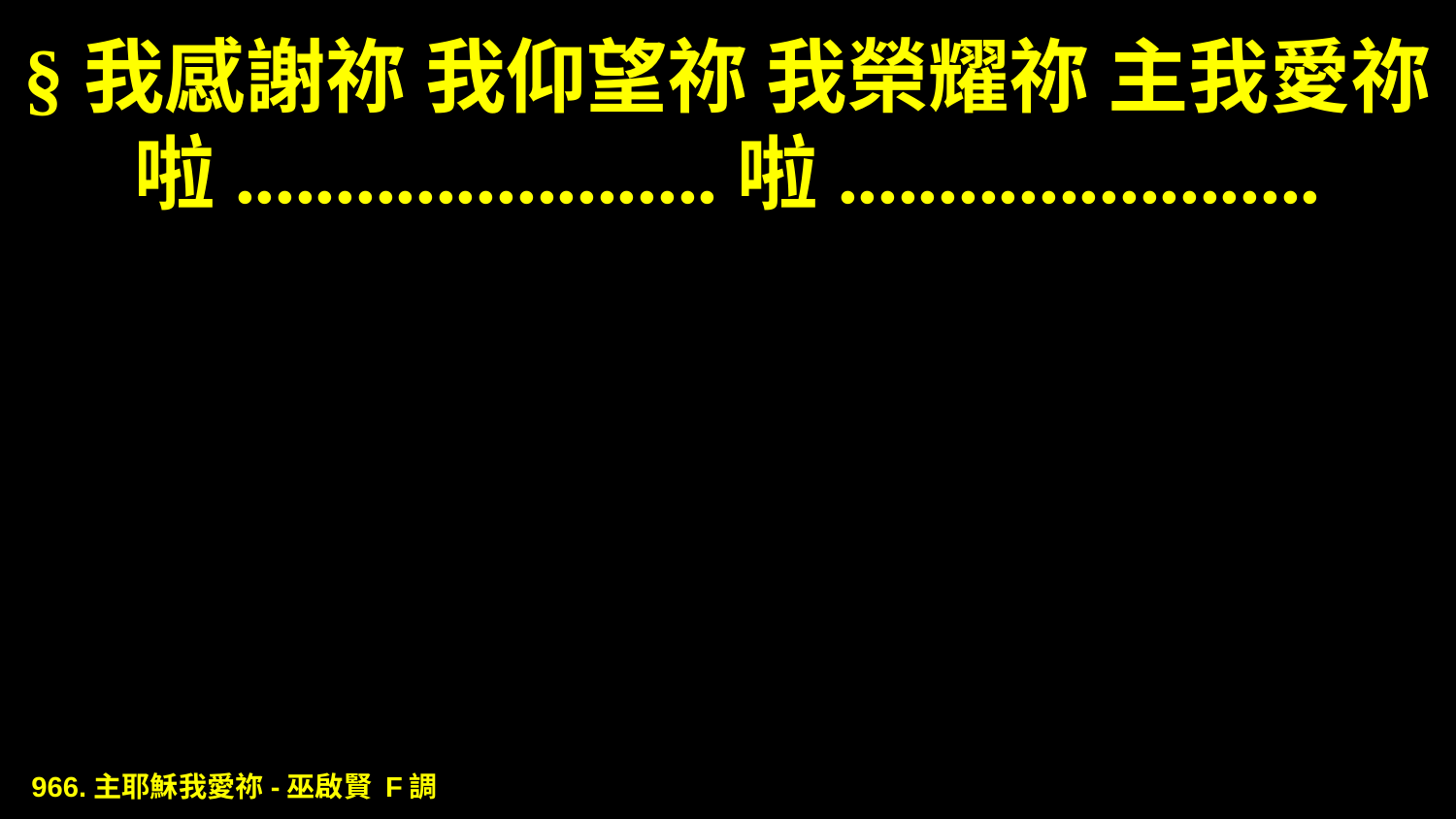

# §我感謝祢 我仰望祢 我榮耀祢 主我愛祢 啦........................啦........................
966.主耶穌我愛祢-巫啟賢 F調